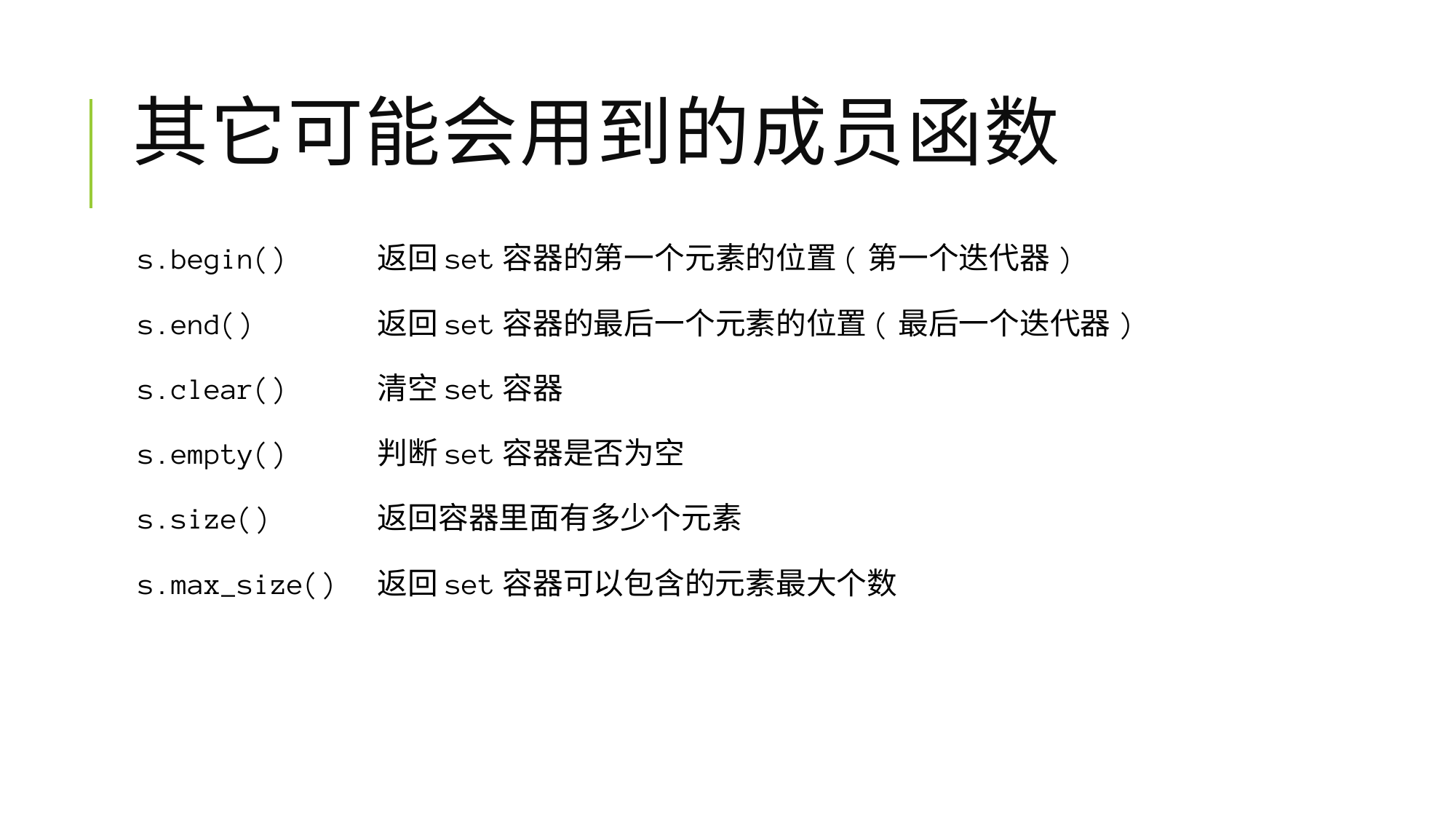

# 其它可能会用到的成员函数
s.begin()     返回set容器的第一个元素的位置(第一个迭代器)
s.end()       返回set容器的最后一个元素的位置(最后一个迭代器)
s.clear()     清空set容器
s.empty()     判断set容器是否为空
s.size()      返回容器里面有多少个元素
s.max_size()  返回set容器可以包含的元素最大个数